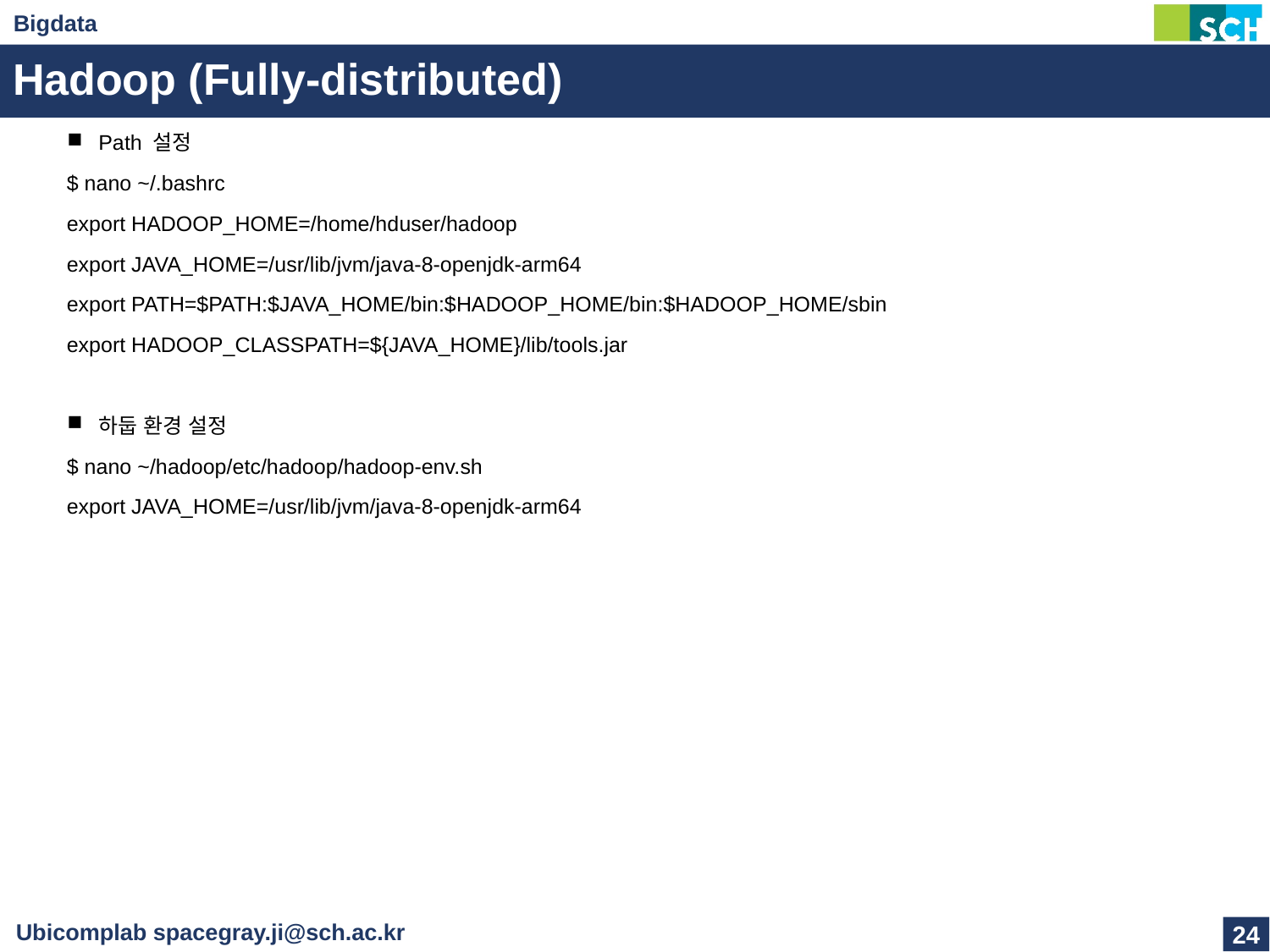

# Hadoop (Fully-distributed)
Path 설정
$ nano ~/.bashrc
export HADOOP_HOME=/home/hduser/hadoop
export JAVA_HOME=/usr/lib/jvm/java-8-openjdk-arm64
export PATH=$PATH:$JAVA_HOME/bin:$HADOOP_HOME/bin:$HADOOP_HOME/sbin
export HADOOP_CLASSPATH=${JAVA_HOME}/lib/tools.jar

하둡 환경 설정
$ nano ~/hadoop/etc/hadoop/hadoop-env.sh
export JAVA_HOME=/usr/lib/jvm/java-8-openjdk-arm64

24